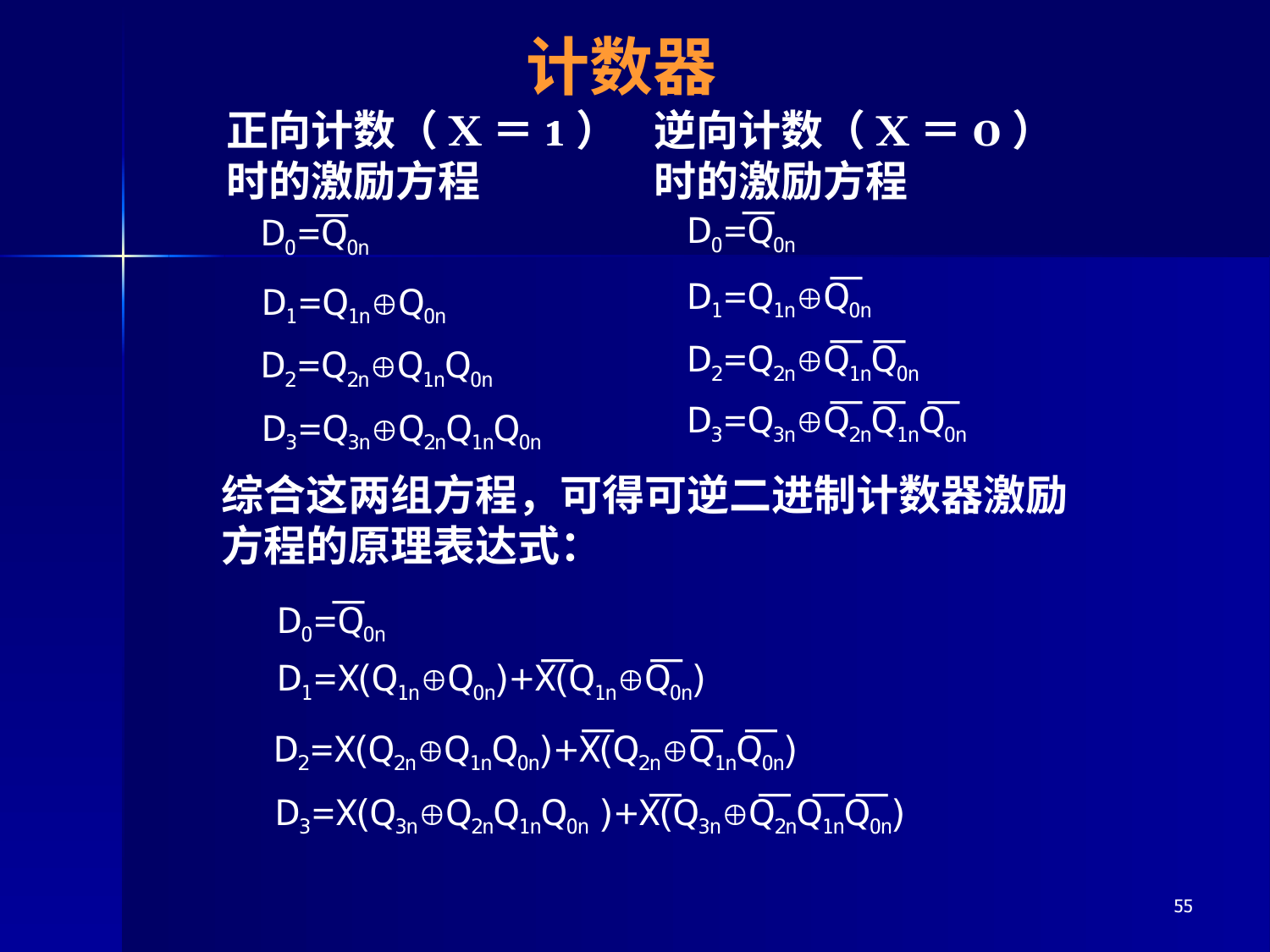

# 计数器
正向计数（X＝1）
时的激励方程
逆向计数（X＝0）
时的激励方程
     —
D0=Q0n
             —
D1=Q1n⊕Q0n
             — —
D2=Q2n⊕Q1nQ0n
             — —  —
D3=Q3n⊕Q2nQ1nQ0n
     —
D0=Q0n
D1=Q1n⊕Q0n
D2=Q2n⊕Q1nQ0n
D3=Q3n⊕Q2nQ1nQ0n
综合这两组方程，可得可逆二进制计数器激励方程的原理表达式：
     —
D0=Q0n
                        —       —
D1=X(Q1n⊕Q0n)+X(Q1n⊕Q0n)
                            —       —  —
D2=X(Q2n⊕Q1nQ0n)+X(Q2n⊕Q1nQ0n)
                                  —       —  — —
D3=X(Q3n⊕Q2nQ1nQ0n )+X(Q3n⊕Q2nQ1nQ0n)
55